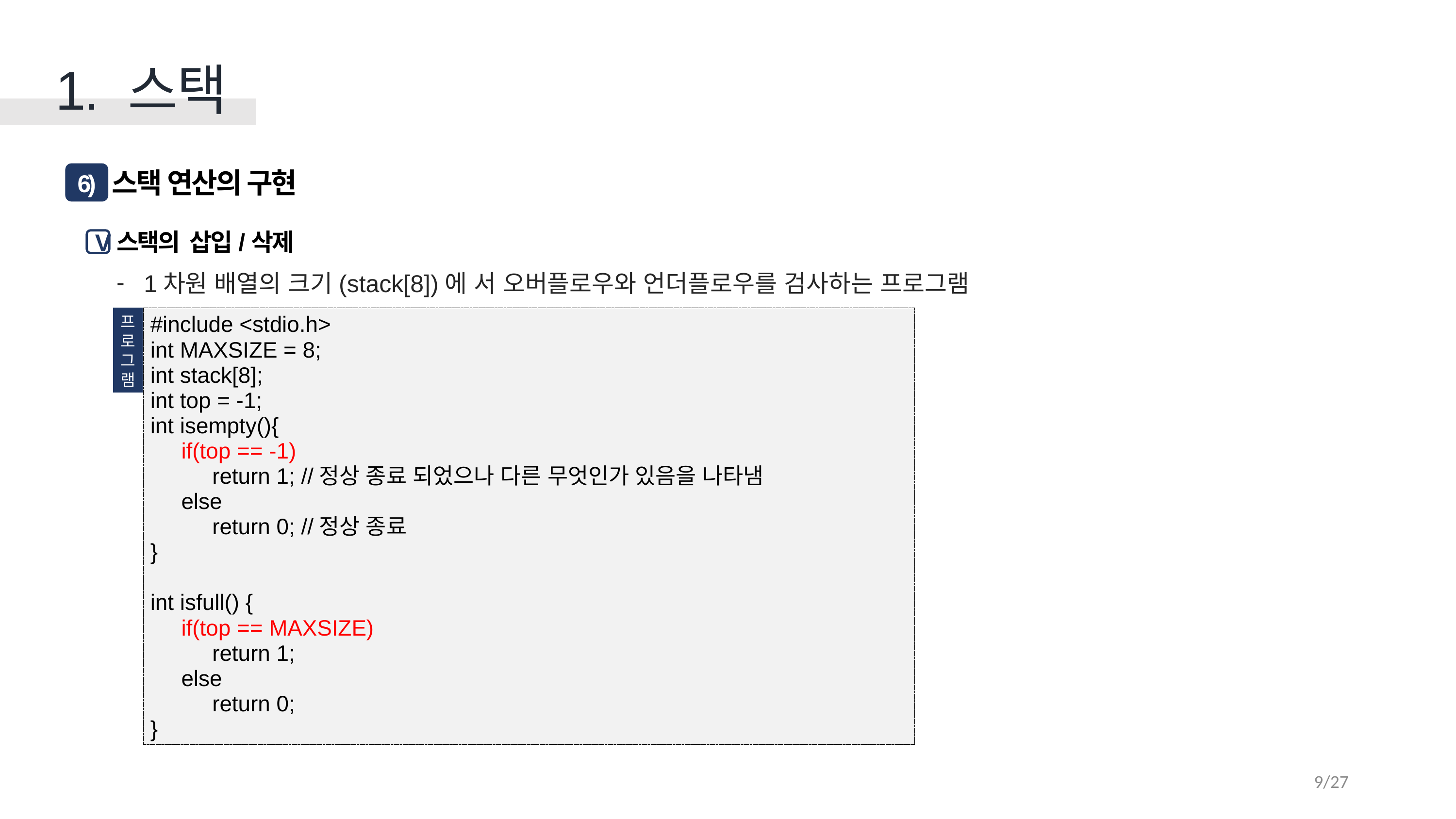

1. 스택

스택 연산의 구현
6)
스택의  삽입/삭제

1차원 배열의 크기(stack[8])에 서 오버플로우와 언더플로우를 검사하는 프로그램
V
프
로
그
램
#include <stdio.h>
int MAXSIZE = 8;
int stack[8];
int top = -1;
int isempty(){
     if(top == -1)
          return 1; //정상 종료 되었으나 다른 무엇인가 있음을 나타냄
     else
          return 0; //정상 종료
}

int isfull() {
     if(top == MAXSIZE)
          return 1;
     else
          return 0;
}
9/27